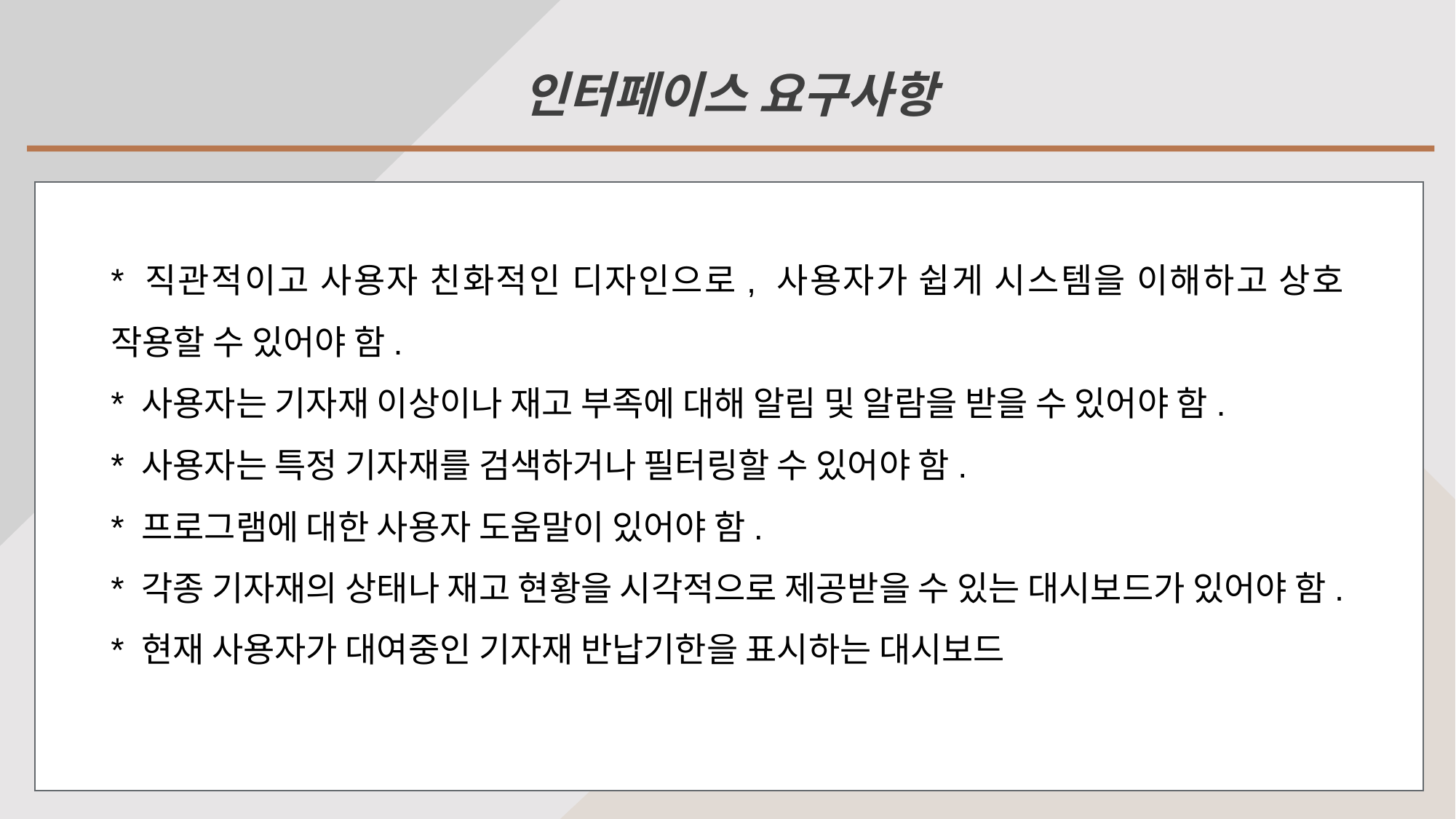

인터페이스 요구사항

* 직관적이고 사용자 친화적인 디자인으로, 사용자가 쉽게 시스템을 이해하고 상호 작용할 수 있어야 함.
* 사용자는 기자재 이상이나 재고 부족에 대해 알림 및 알람을 받을 수 있어야 함.
* 사용자는 특정 기자재를 검색하거나 필터링할 수 있어야 함.
* 프로그램에 대한 사용자 도움말이 있어야 함.
* 각종 기자재의 상태나 재고 현황을 시각적으로 제공받을 수 있는 대시보드가 있어야 함.
* 현재 사용자가 대여중인 기자재 반납기한을 표시하는 대시보드